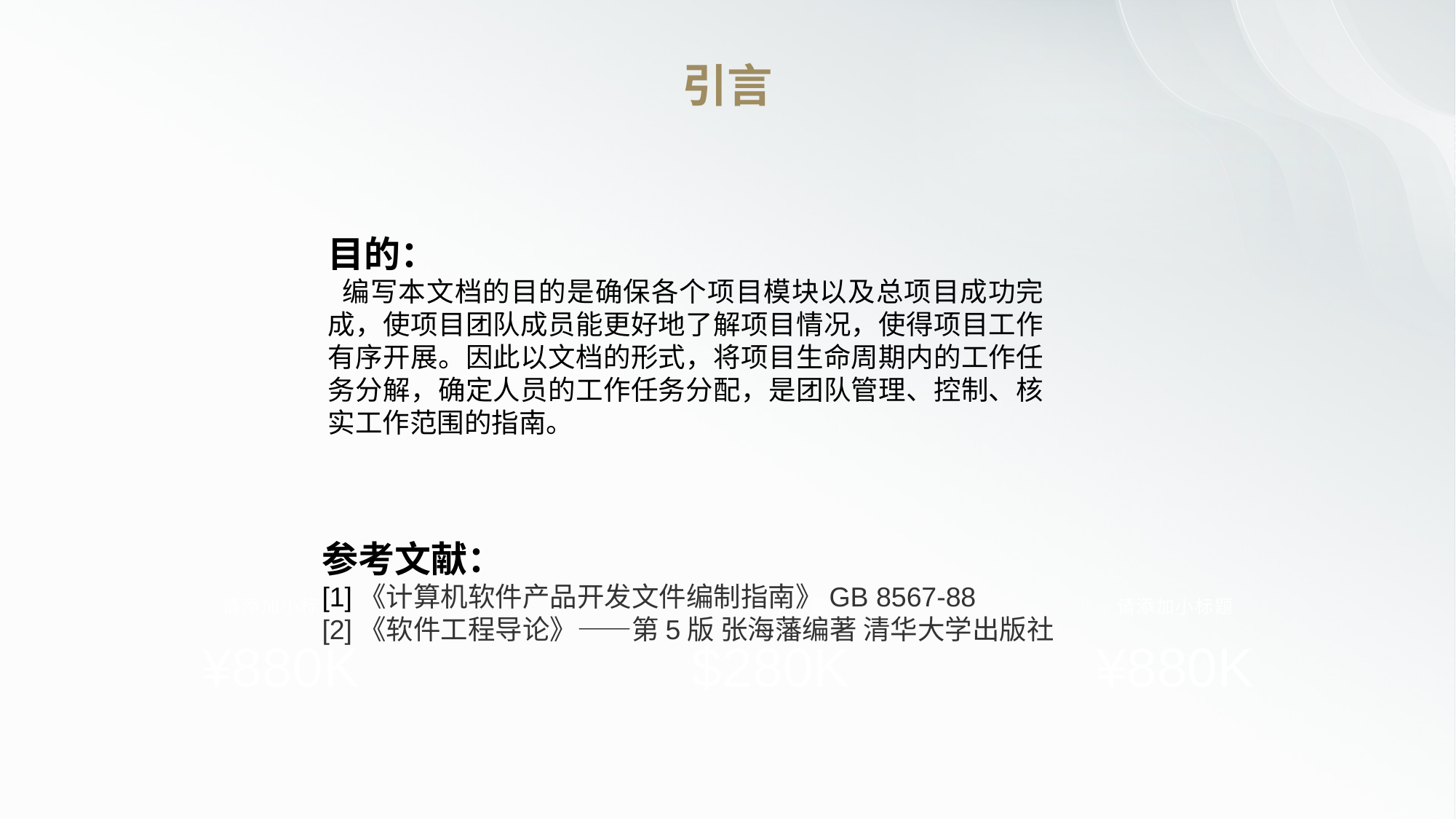

引言
目的：
 编写本文档的目的是确保各个项目模块以及总项目成功完成，使项目团队成员能更好地了解项目情况，使得项目工作有序开展。因此以文档的形式，将项目生命周期内的工作任务分解，确定人员的工作任务分配，是团队管理、控制、核实工作范围的指南。

参考文献：
[1]《计算机软件产品开发文件编制指南》GB 8567-88
[2]《软件工程导论》——第5版 张海藩编著 清华大学出版社

请添加小标题
¥880K
请添加小标题
$280K
请添加小标题
¥880K